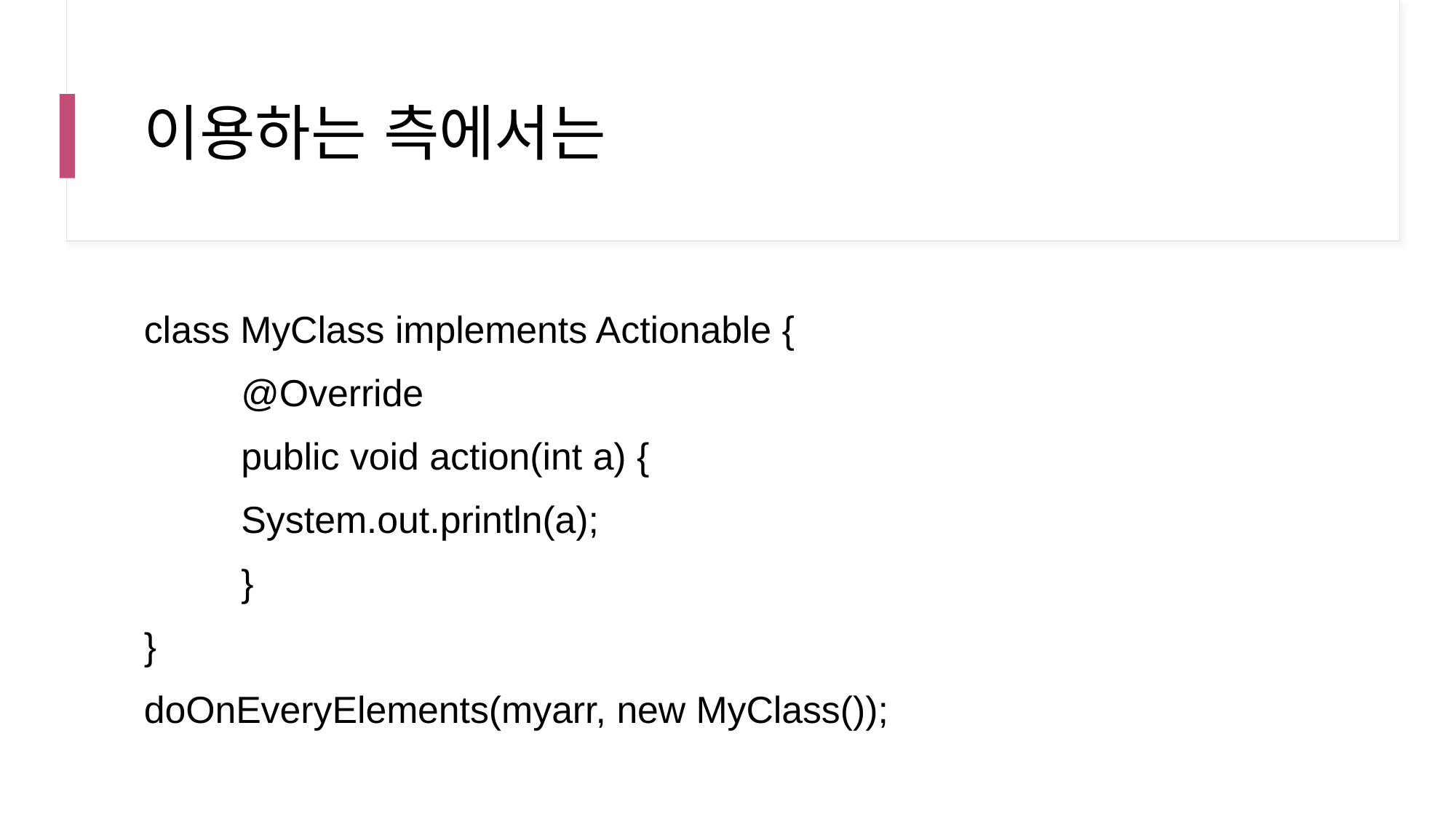

# 이용하는 측에서는
class MyClass implements Actionable {
	@Override
	public void action(int a) {
		System.out.println(a);
	}
}
doOnEveryElements(myarr, new MyClass());